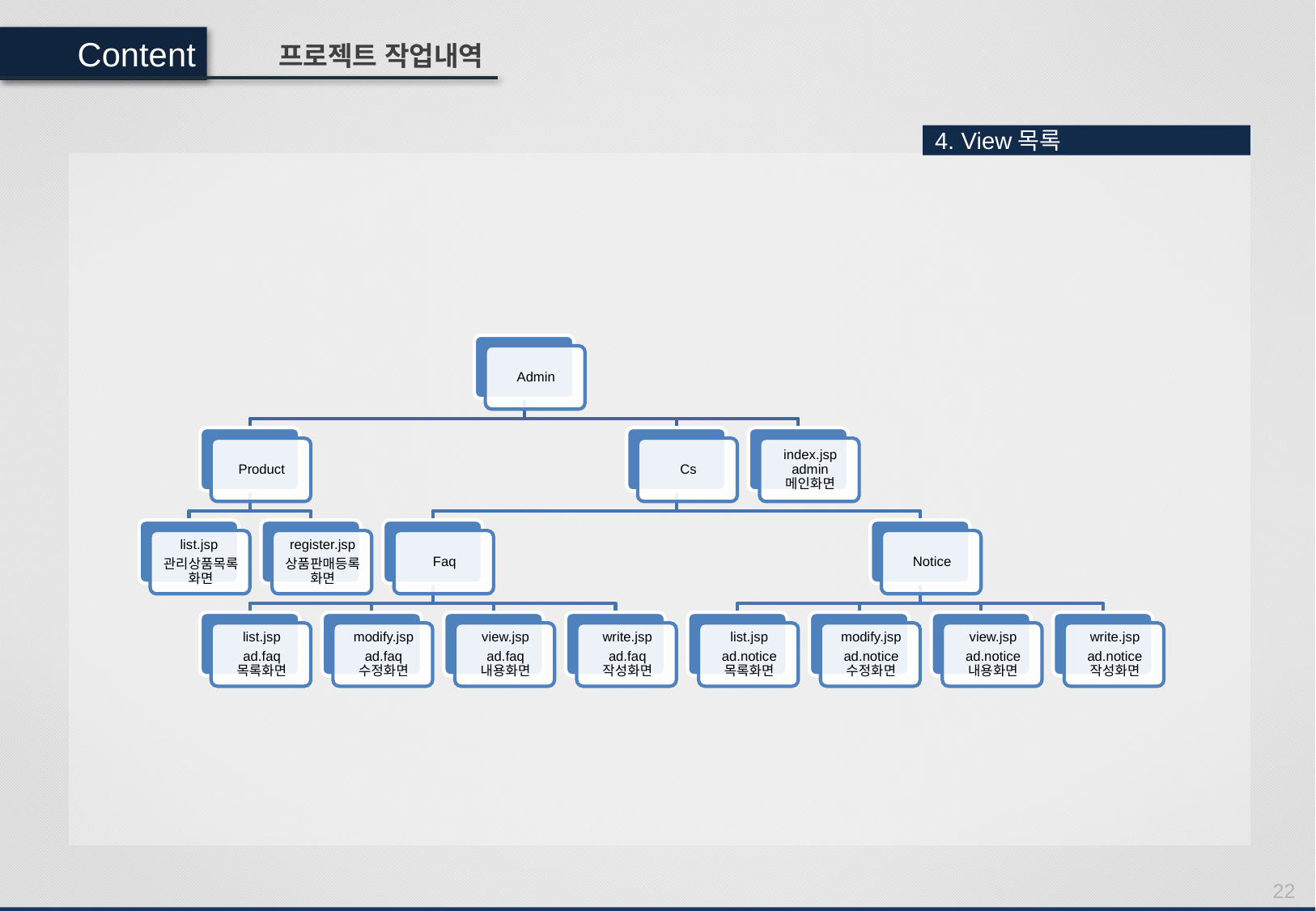

Content
프로젝트 작업내역
4. View목록

Admin
Product
list.jsp
관리상품목록 화면
register.jsp
상품판매등록 화면
Cs
Faq
list.jsp
ad.faq 목록화면
modify.jsp
ad.faq 수정화면
view.jsp
ad.faq 내용화면
write.jsp
ad.faq 작성화면
Notice
list.jsp
ad.notice 목록화면
modify.jsp
ad.notice 수정화면
view.jsp
ad.notice 내용화면
write.jsp
ad.notice 작성화면
index.jsp admin 메인화면
22